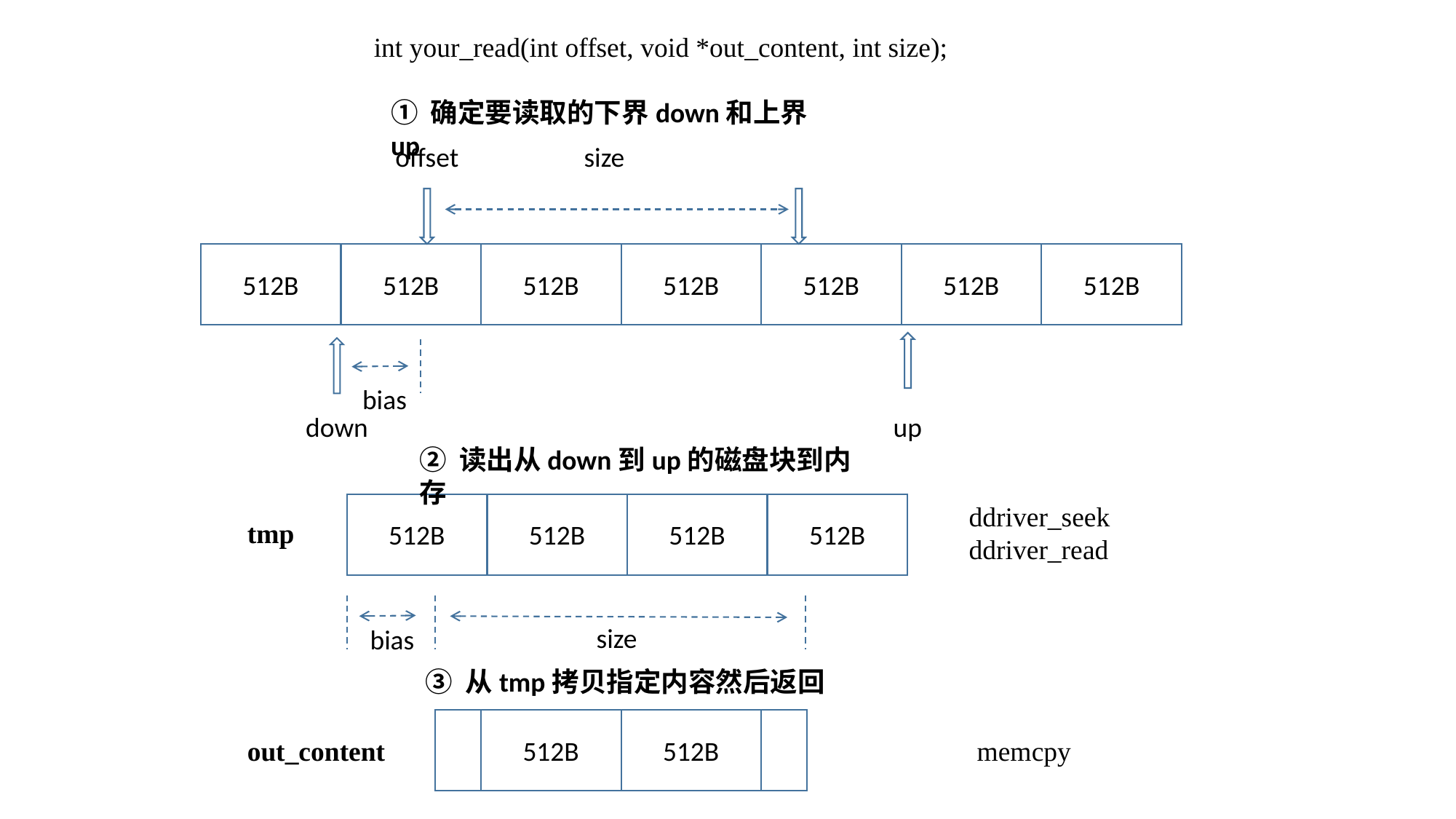

int your_read(int offset, void *out_content, int size);
① 确定要读取的下界down和上界up
offset
size

512B
512B
512B
512B
512B
512B
512B

bias
down
up
② 读出从down到up的磁盘块到内存

ddriver_seek
ddriver_read
tmp
512B
512B
512B
512B
size
bias
③ 从tmp拷贝指定内容然后返回

out_content
512B
512B
memcpy